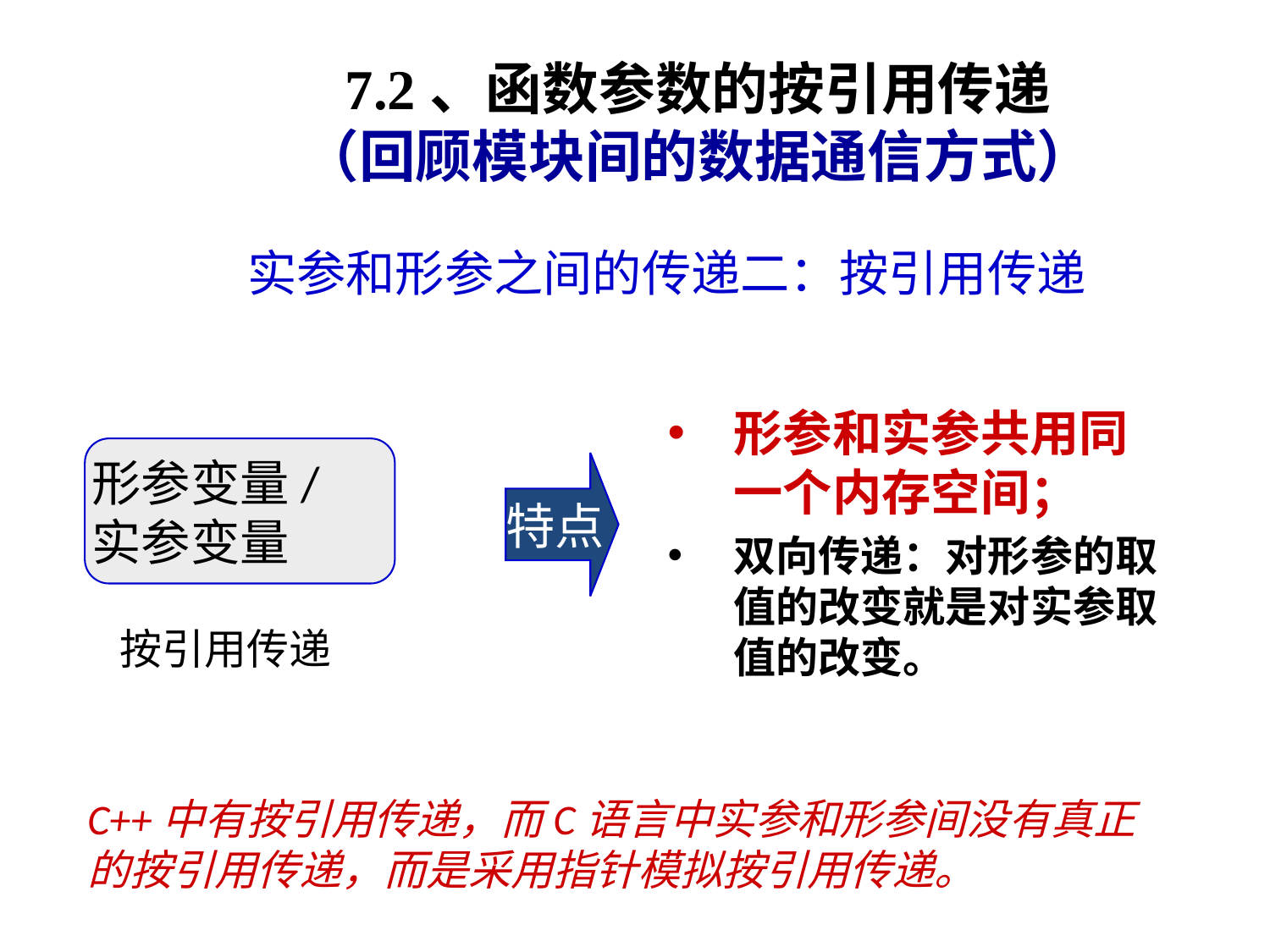

# 7.2、函数参数的按引用传递 （回顾模块间的数据通信方式）
实参和形参之间的传递二：按引用传递
形参和实参共用同一个内存空间；
双向传递：对形参的取值的改变就是对实参取值的改变。
形参变量/
实参变量
按引用传递
特点
C++中有按引用传递，而C语言中实参和形参间没有真正的按引用传递，而是采用指针模拟按引用传递。